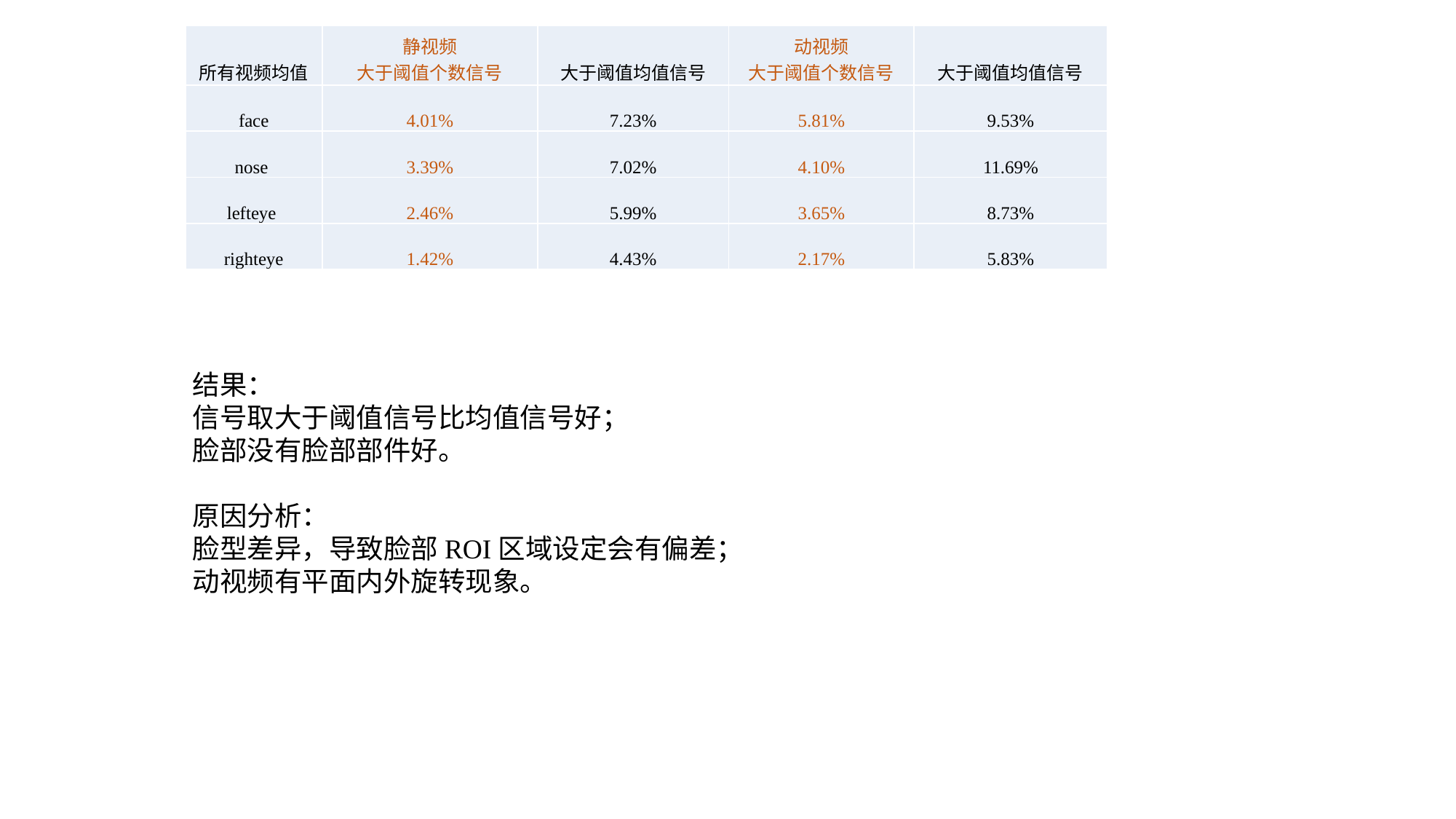

| 所有视频均值 | 静视频 大于阈值个数信号 | 大于阈值均值信号 | 动视频 大于阈值个数信号 | 大于阈值均值信号 |
| --- | --- | --- | --- | --- |
| face | 4.01% | 7.23% | 5.81% | 9.53% |
| nose | 3.39% | 7.02% | 4.10% | 11.69% |
| lefteye | 2.46% | 5.99% | 3.65% | 8.73% |
| righteye | 1.42% | 4.43% | 2.17% | 5.83% |
结果：
信号取大于阈值信号比均值信号好；
脸部没有脸部部件好。

原因分析：
脸型差异，导致脸部ROI区域设定会有偏差；
动视频有平面内外旋转现象。